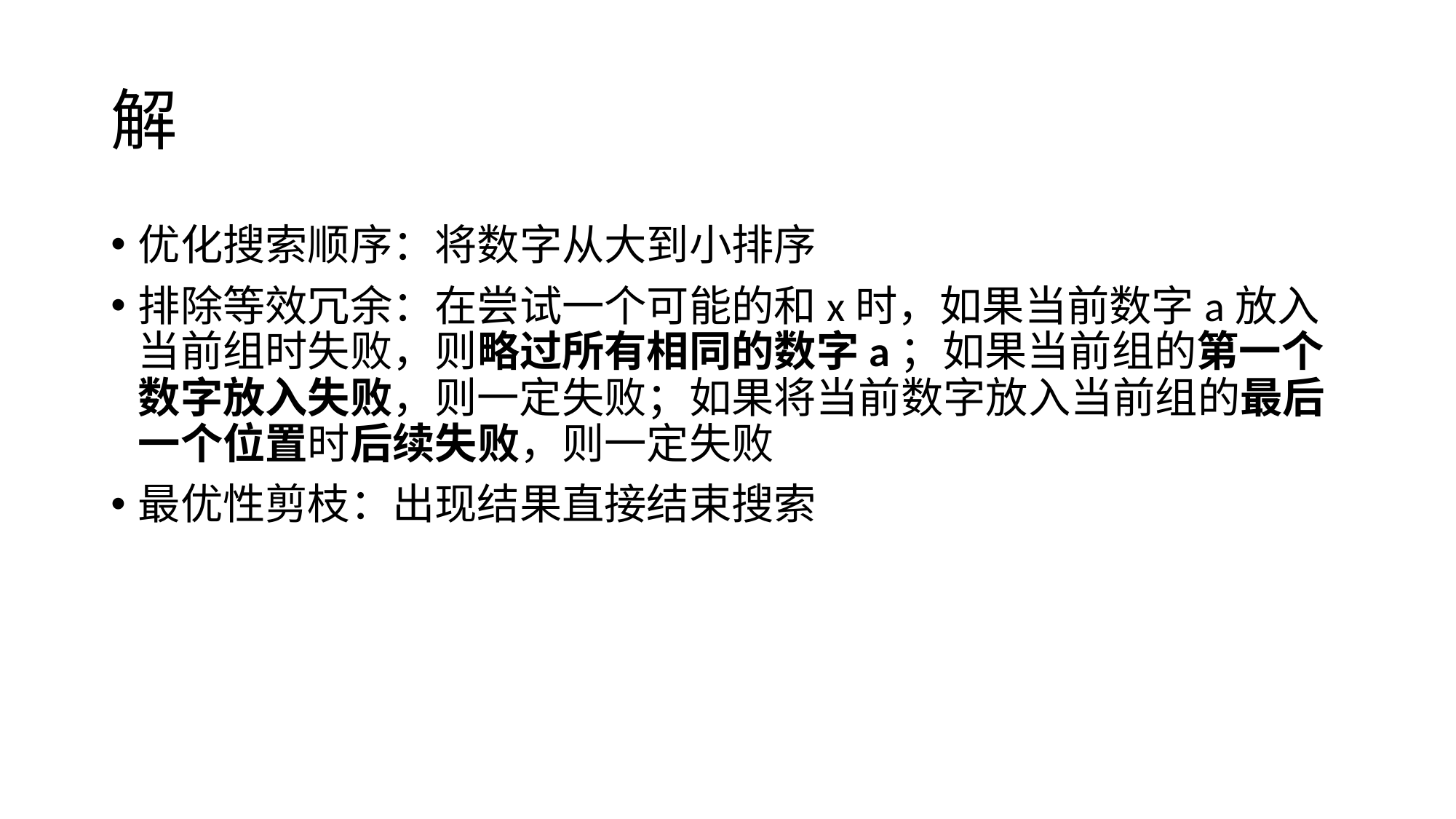

# 解
优化搜索顺序：将数字从大到小排序
排除等效冗余：在尝试一个可能的和x时，如果当前数字a放入当前组时失败，则略过所有相同的数字a；如果当前组的第一个数字放入失败，则一定失败；如果将当前数字放入当前组的最后一个位置时后续失败，则一定失败
最优性剪枝：出现结果直接结束搜索